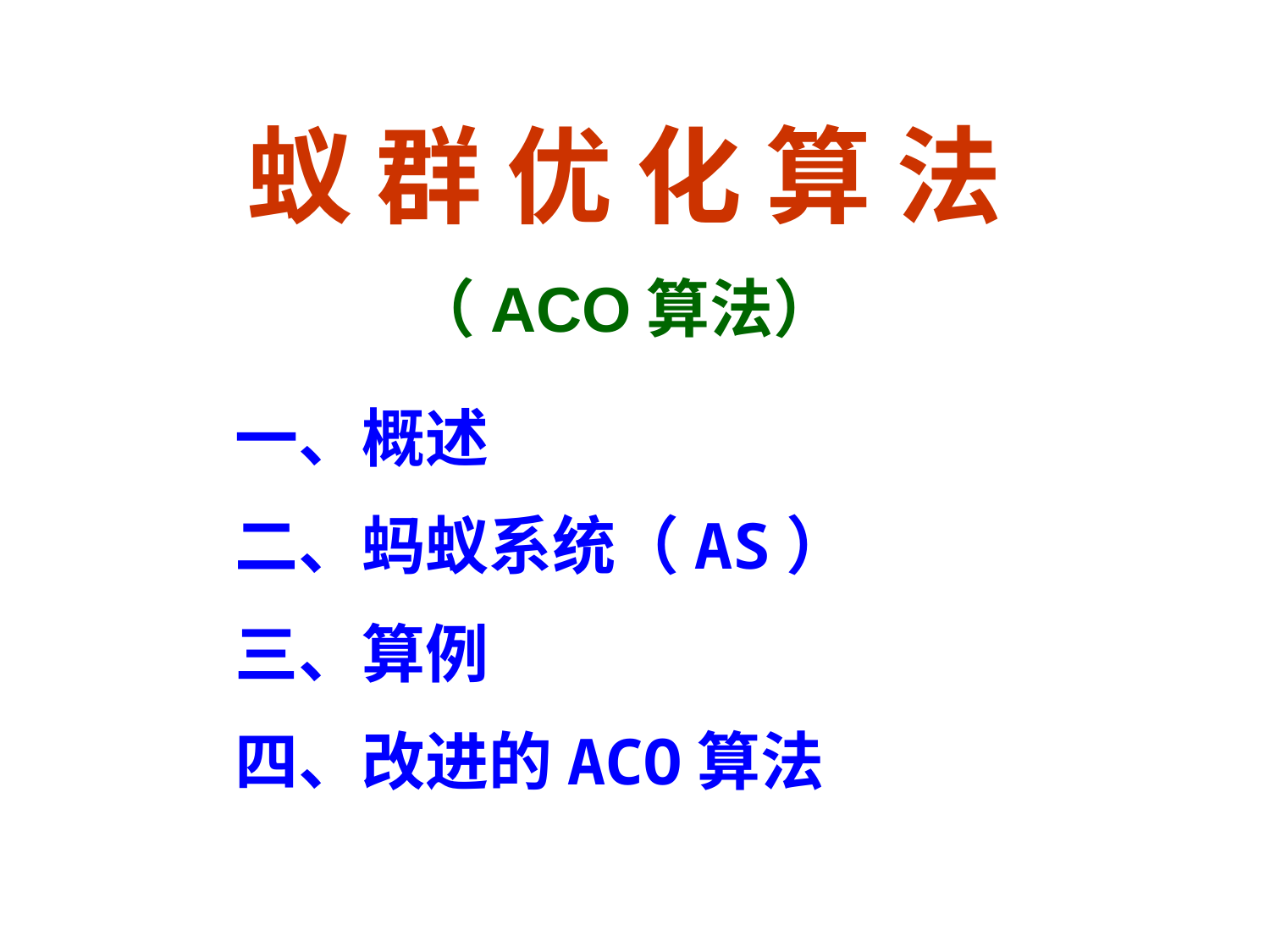

蚁 群 优 化 算 法
（ACO算法）
一、概述
二、蚂蚁系统（AS）
三、算例
四、改进的ACO算法